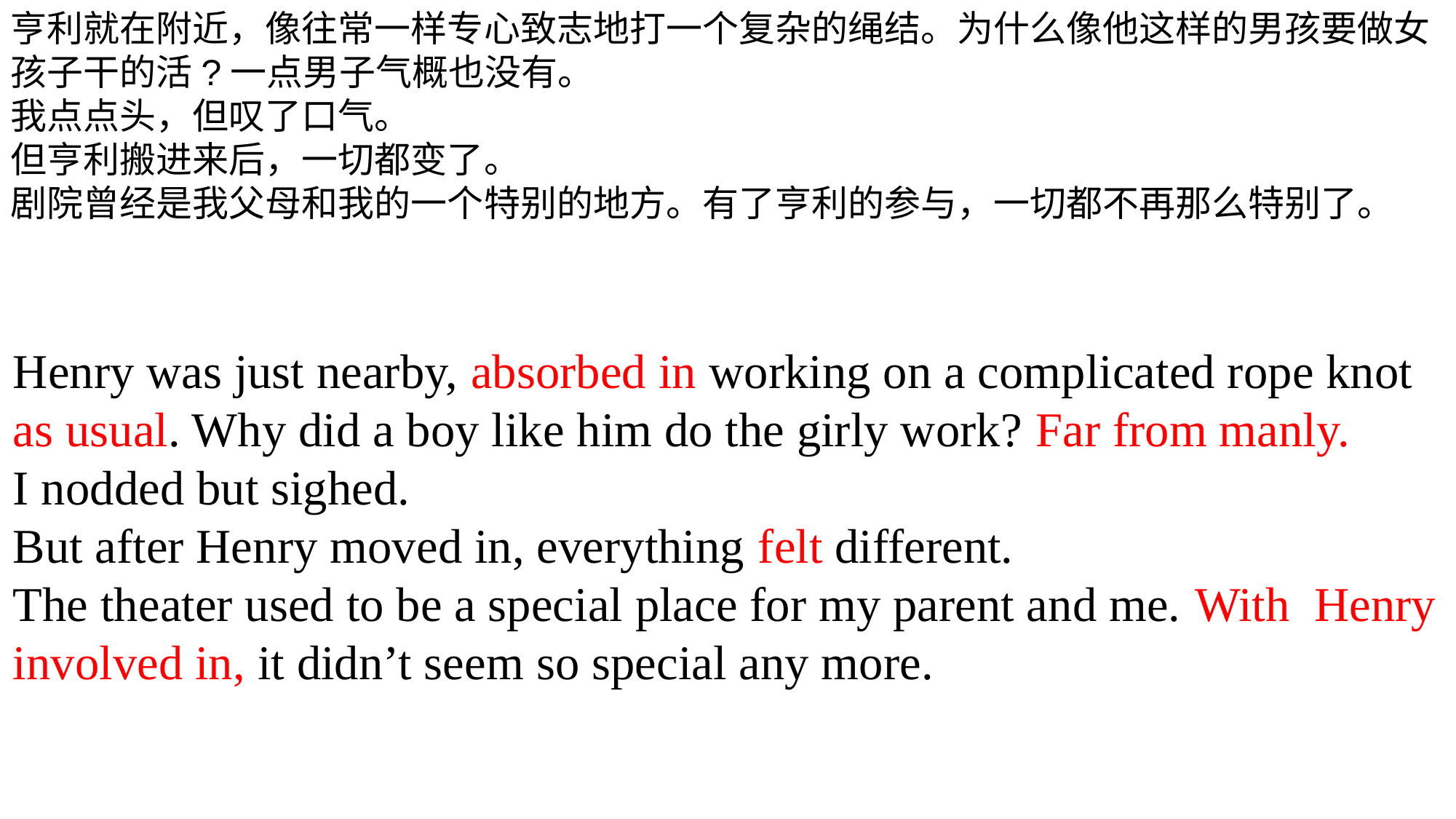

亨利就在附近，像往常一样专心致志地打一个复杂的绳结。为什么像他这样的男孩要做女孩子干的活?一点男子气概也没有。
我点点头，但叹了口气。
但亨利搬进来后，一切都变了。
剧院曾经是我父母和我的一个特别的地方。有了亨利的参与，一切都不再那么特别了。
Henry was just nearby, absorbed in working on a complicated rope knot as usual. Why did a boy like him do the girly work? Far from manly.
I nodded but sighed.
But after Henry moved in, everything felt different.
The theater used to be a special place for my parent and me. With  Henry involved in, it didn’t seem so special any more.